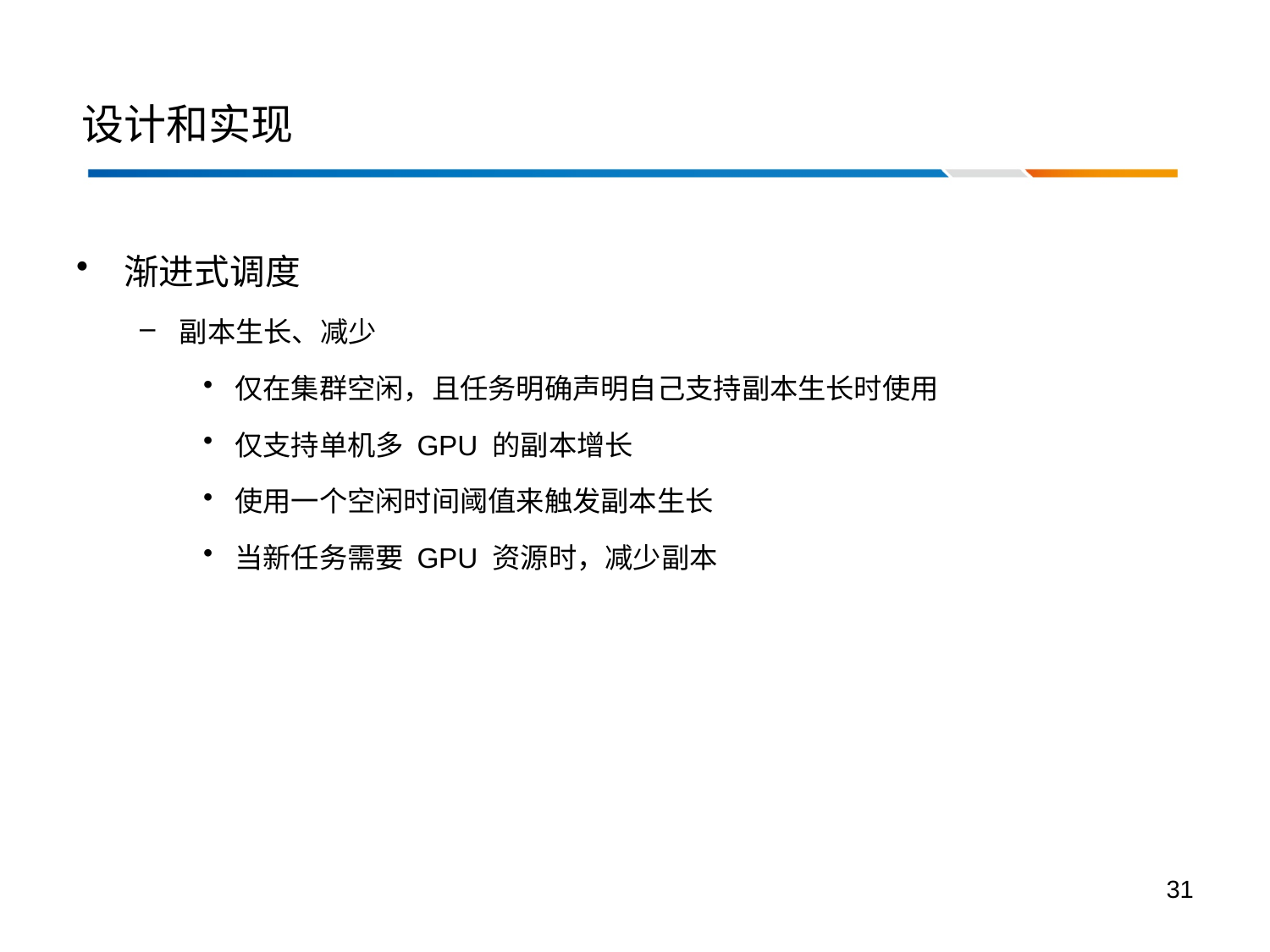

# 设计和实现
渐进式调度
副本生长、减少
仅在集群空闲，且任务明确声明自己支持副本生长时使用
仅支持单机多 GPU 的副本增长
使用一个空闲时间阈值来触发副本生长
当新任务需要 GPU 资源时，减少副本
31